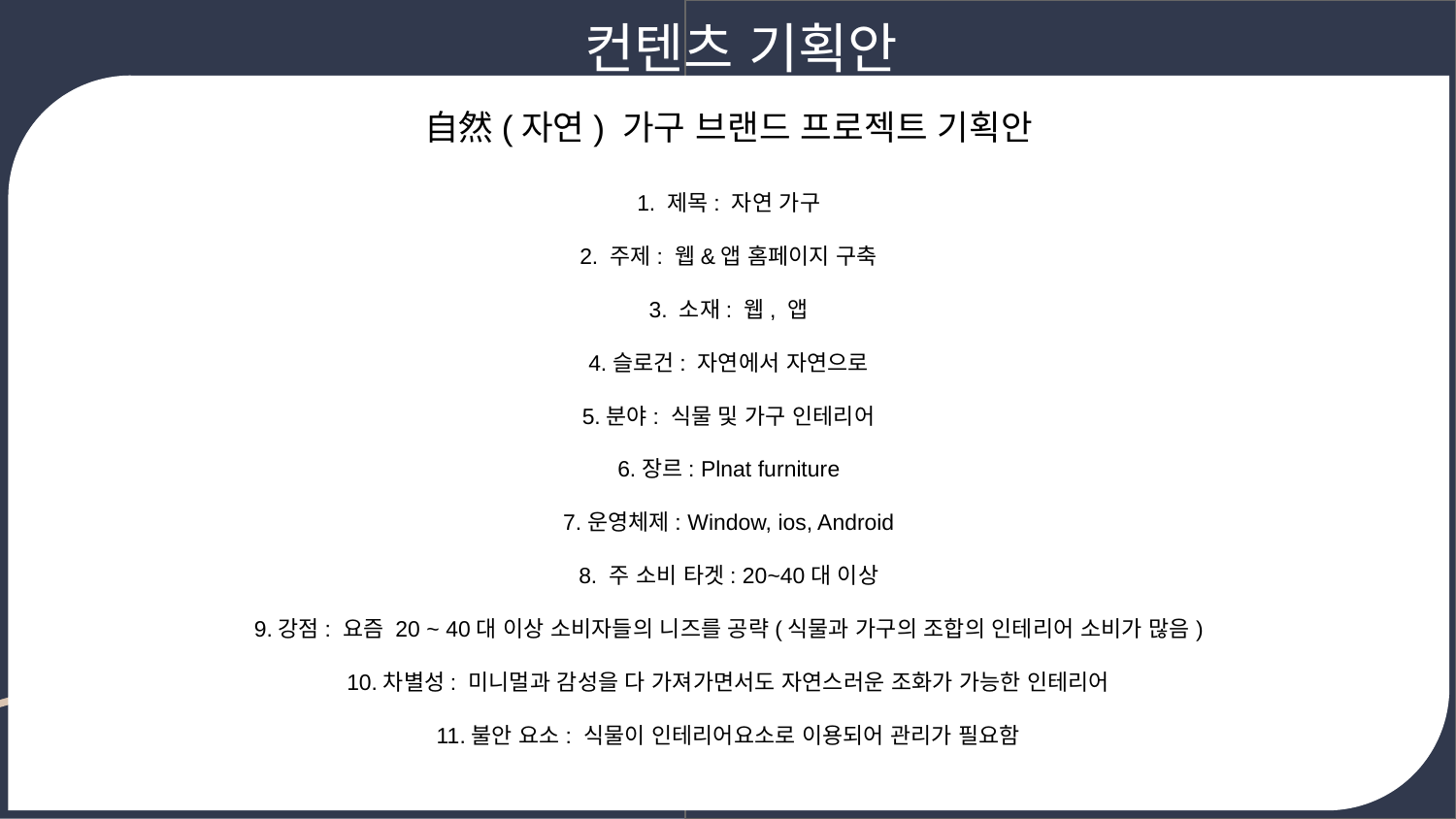

# 컨텐츠 기획안

自然(자연) 가구 브랜드 프로젝트 기획안

1. 제목: 자연 가구

2. 주제: 웹&앱 홈페이지 구축

3. 소재: 웹, 앱

4.슬로건: 자연에서 자연으로

5.분야: 식물 및 가구 인테리어

6.장르: Plnat furniture

7.운영체제: Window, ios, Android

8. 주 소비 타겟: 20~40대 이상

9.강점: 요즘 20 ~ 40대 이상 소비자들의 니즈를 공략(식물과 가구의 조합의 인테리어 소비가 많음)

10.차별성: 미니멀과 감성을 다 가져가면서도 자연스러운 조화가 가능한 인테리어

11.불안 요소: 식물이 인테리어요소로 이용되어 관리가 필요함